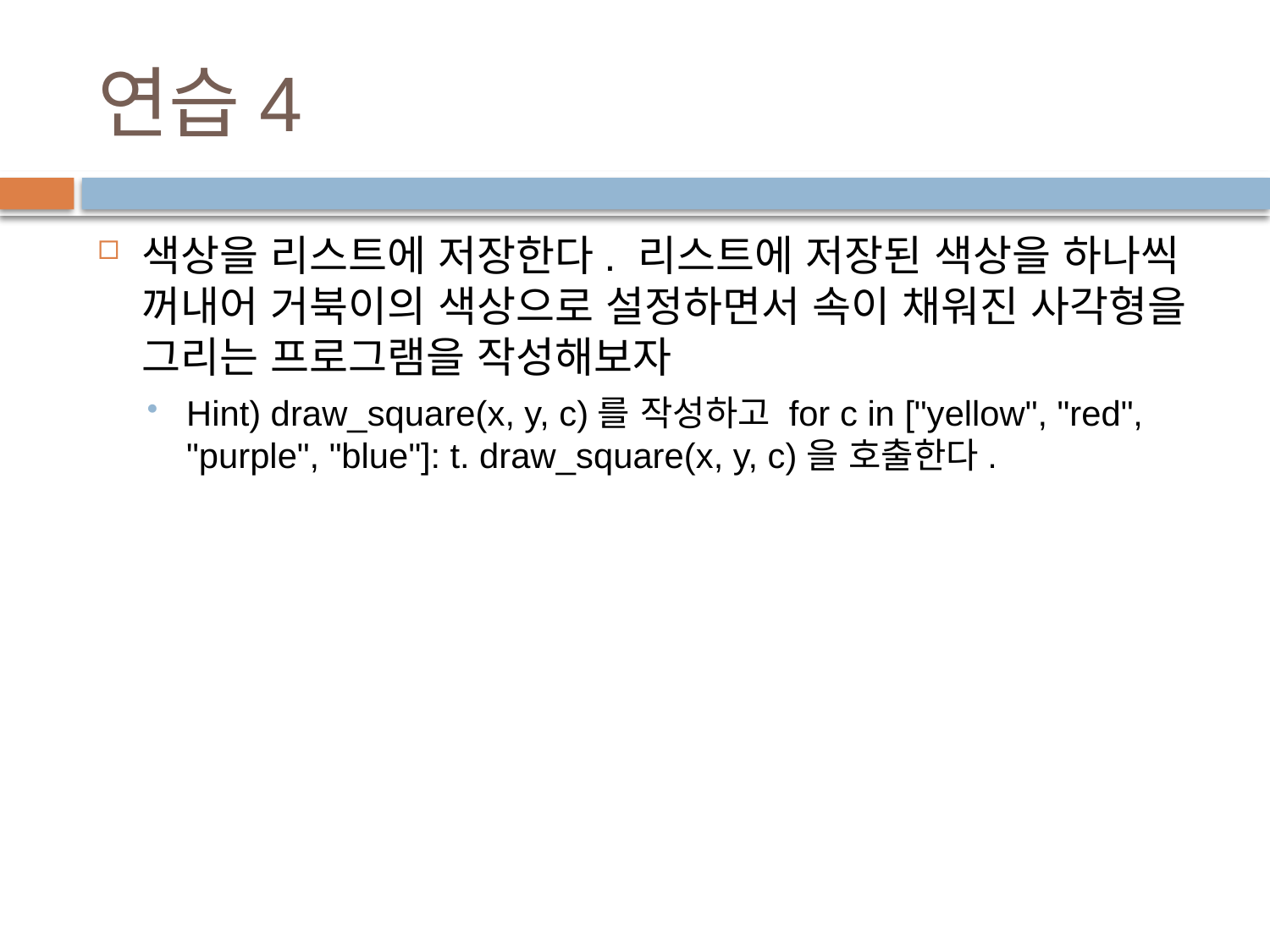

# 연습4
색상을 리스트에 저장한다. 리스트에 저장된 색상을 하나씩 꺼내어 거북이의 색상으로 설정하면서 속이 채워진 사각형을 그리는 프로그램을 작성해보자
Hint) draw_square(x, y, c)를 작성하고 for c in ["yellow", "red", "purple", "blue"]: t. draw_square(x, y, c)을 호출한다.